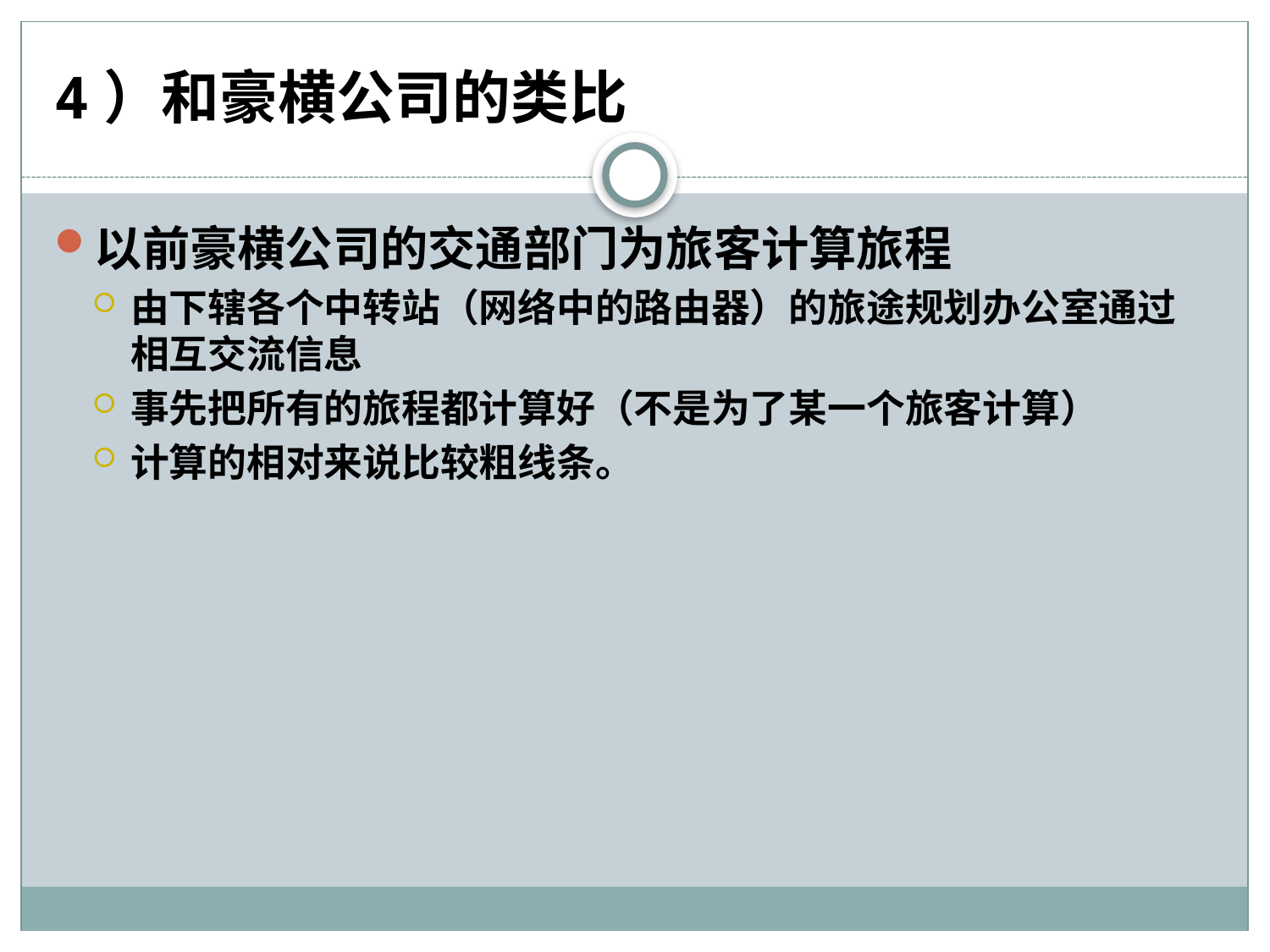

# 4）和豪横公司的类比
以前豪横公司的交通部门为旅客计算旅程
由下辖各个中转站（网络中的路由器）的旅途规划办公室通过相互交流信息
事先把所有的旅程都计算好（不是为了某一个旅客计算）
计算的相对来说比较粗线条。